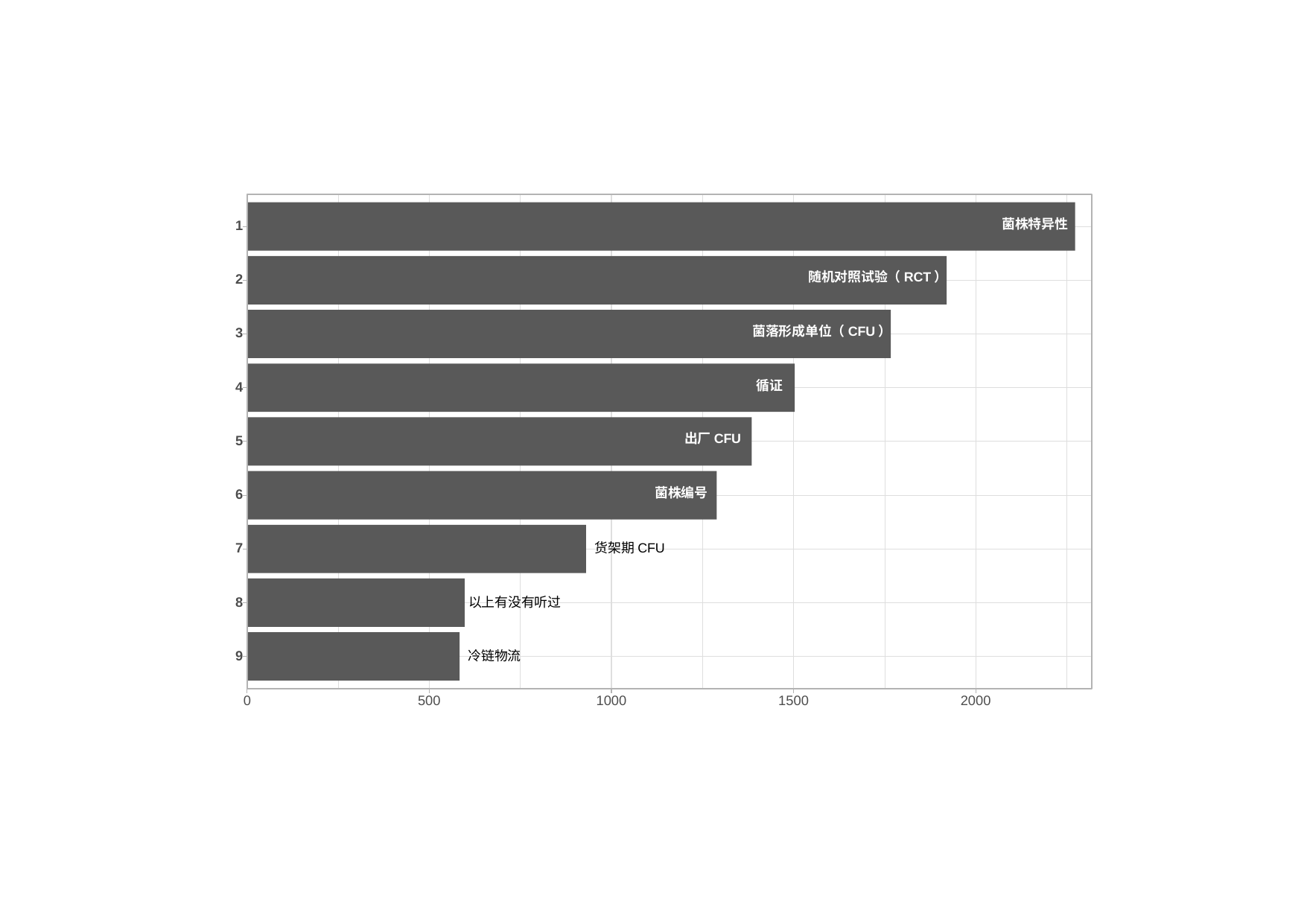

菌株特异性
1

随机对照试验（RCT）
2

菌落形成单位（CFU）
3

循证
4

出厂CFU
5

菌株编号
6

货架期CFU
7

8
以上有没有听过

9
冷链物流

0
500
1000
1500
2000